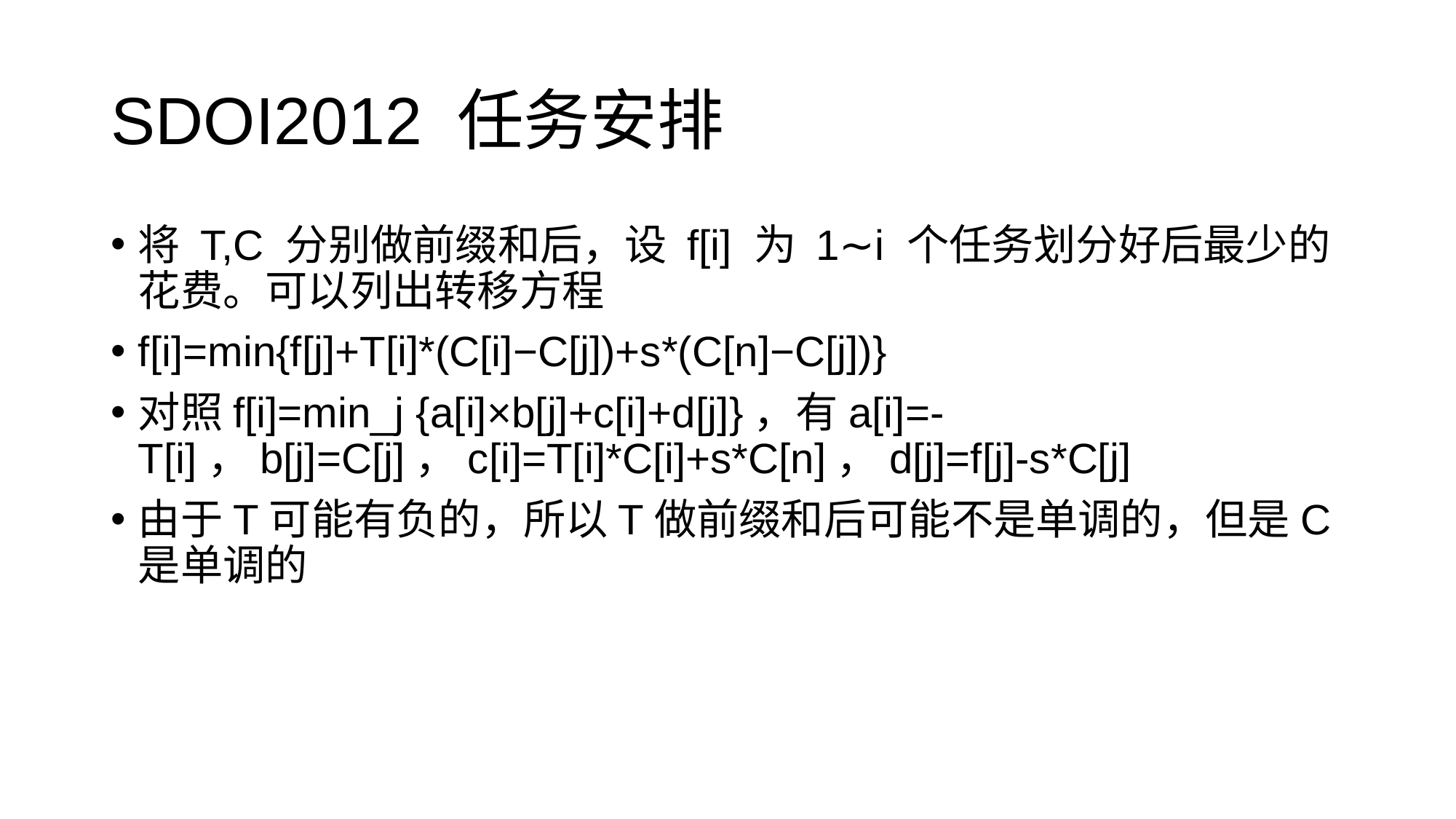

# SDOI2012 任务安排
将 T,C 分别做前缀和后，设 f[i] 为 1∼i 个任务划分好后最少的花费。可以列出转移方程
f[i]=min{f[j]+T[i]*(C[i]−C[j])+s*(C[n]−C[j])}
对照f[i]=min_j {a[i]×b[j]+c[i]+d[j]}，有a[i]=-T[i]，b[j]=C[j]，c[i]=T[i]*C[i]+s*C[n]，d[j]=f[j]-s*C[j]
由于T可能有负的，所以T做前缀和后可能不是单调的，但是C是单调的